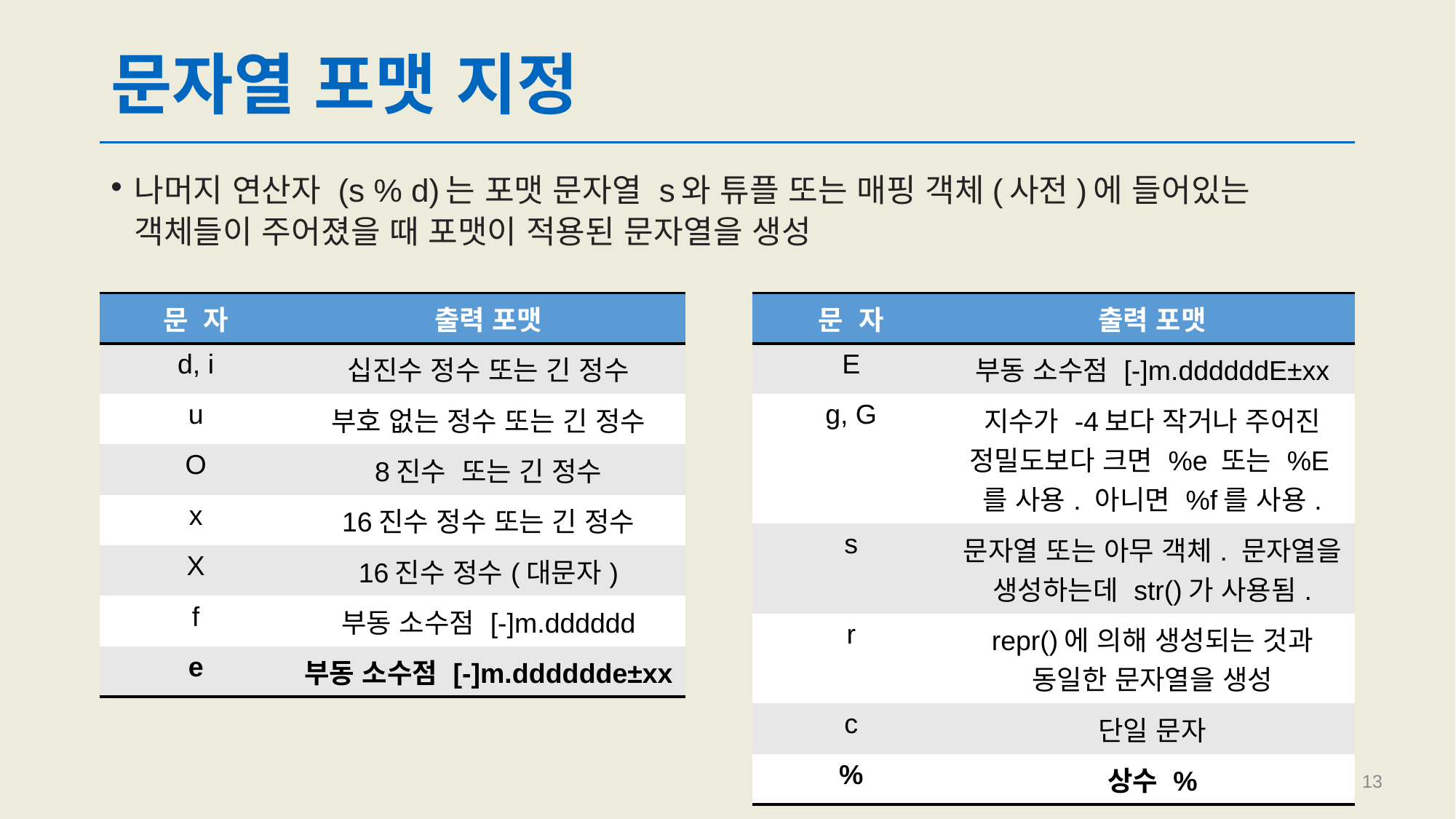

# 문자열 포맷 지정
나머지 연산자 (s % d)는 포맷 문자열 s와 튜플 또는 매핑 객체(사전)에 들어있는 객체들이 주어졌을 때 포맷이 적용된 문자열을 생성
| 문 자 | 출력 포맷 |
| --- | --- |
| d, i | 십진수 정수 또는 긴 정수 |
| u | 부호 없는 정수 또는 긴 정수 |
| O | 8진수 또는 긴 정수 |
| x | 16진수 정수 또는 긴 정수 |
| X | 16진수 정수(대문자) |
| f | 부동 소수점 [-]m.dddddd |
| e | 부동 소수점 [-]m.dddddde±xx |
| 문 자 | 출력 포맷 |
| --- | --- |
| E | 부동 소수점 [-]m.ddddddE±xx |
| g, G | 지수가 -4보다 작거나 주어진 정밀도보다 크면 %e 또는 %E를 사용. 아니면 %f를 사용. |
| s | 문자열 또는 아무 객체. 문자열을 생성하는데 str()가 사용됨. |
| r | repr()에 의해 생성되는 것과 동일한 문자열을 생성 |
| c | 단일 문자 |
| % | 상수 % |
13